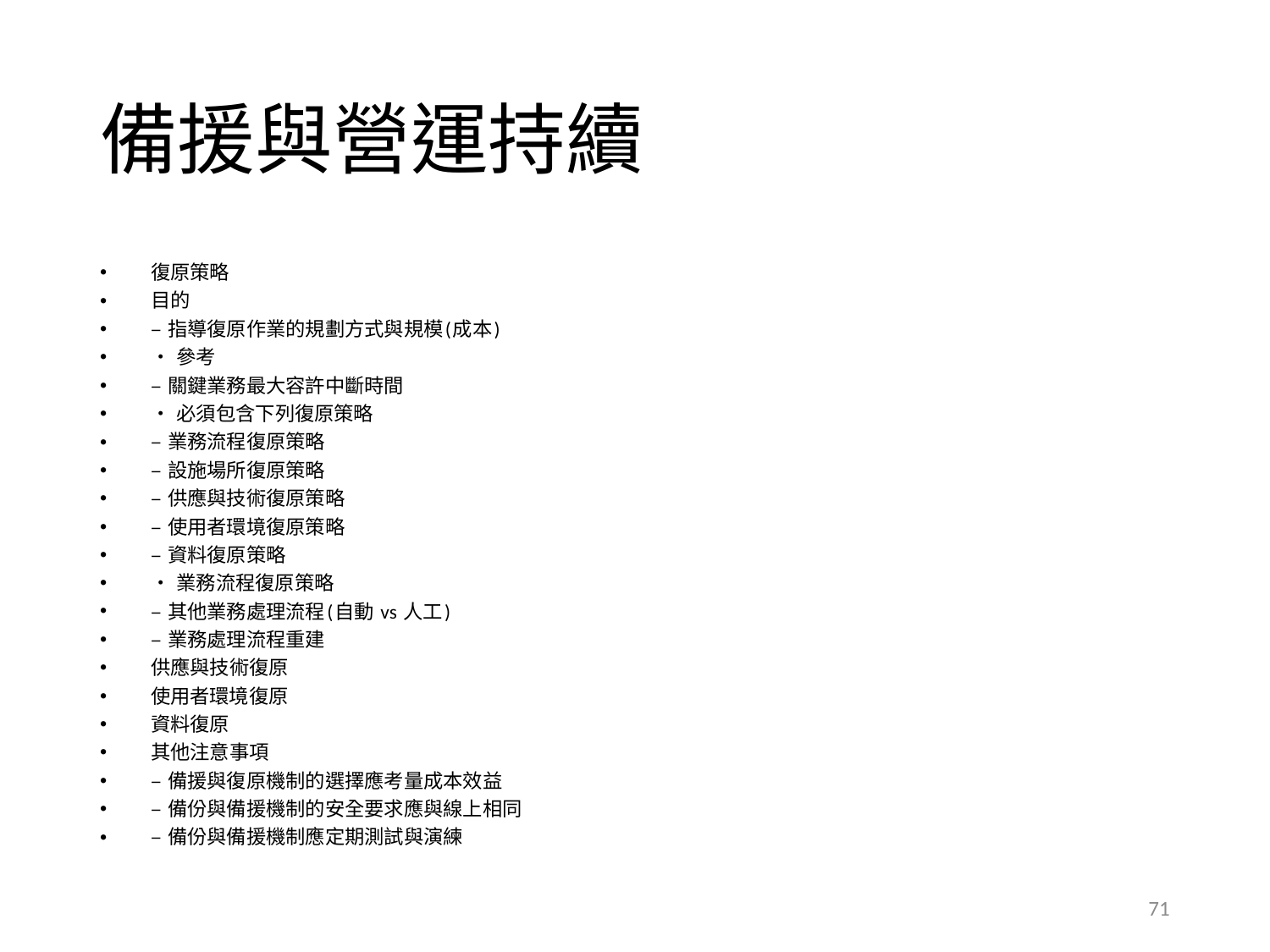

# 備援與營運持續
復原策略
目的
– 指導復原作業的規劃方式與規模(成本)
• 參考
– 關鍵業務最大容許中斷時間
• 必須包含下列復原策略
– 業務流程復原策略
– 設施場所復原策略
– 供應與技術復原策略
– 使用者環境復原策略
– 資料復原策略
• 業務流程復原策略
– 其他業務處理流程(自動 vs 人工)
– 業務處理流程重建
供應與技術復原
使用者環境復原
資料復原
其他注意事項
– 備援與復原機制的選擇應考量成本效益
– 備份與備援機制的安全要求應與線上相同
– 備份與備援機制應定期測試與演練
71